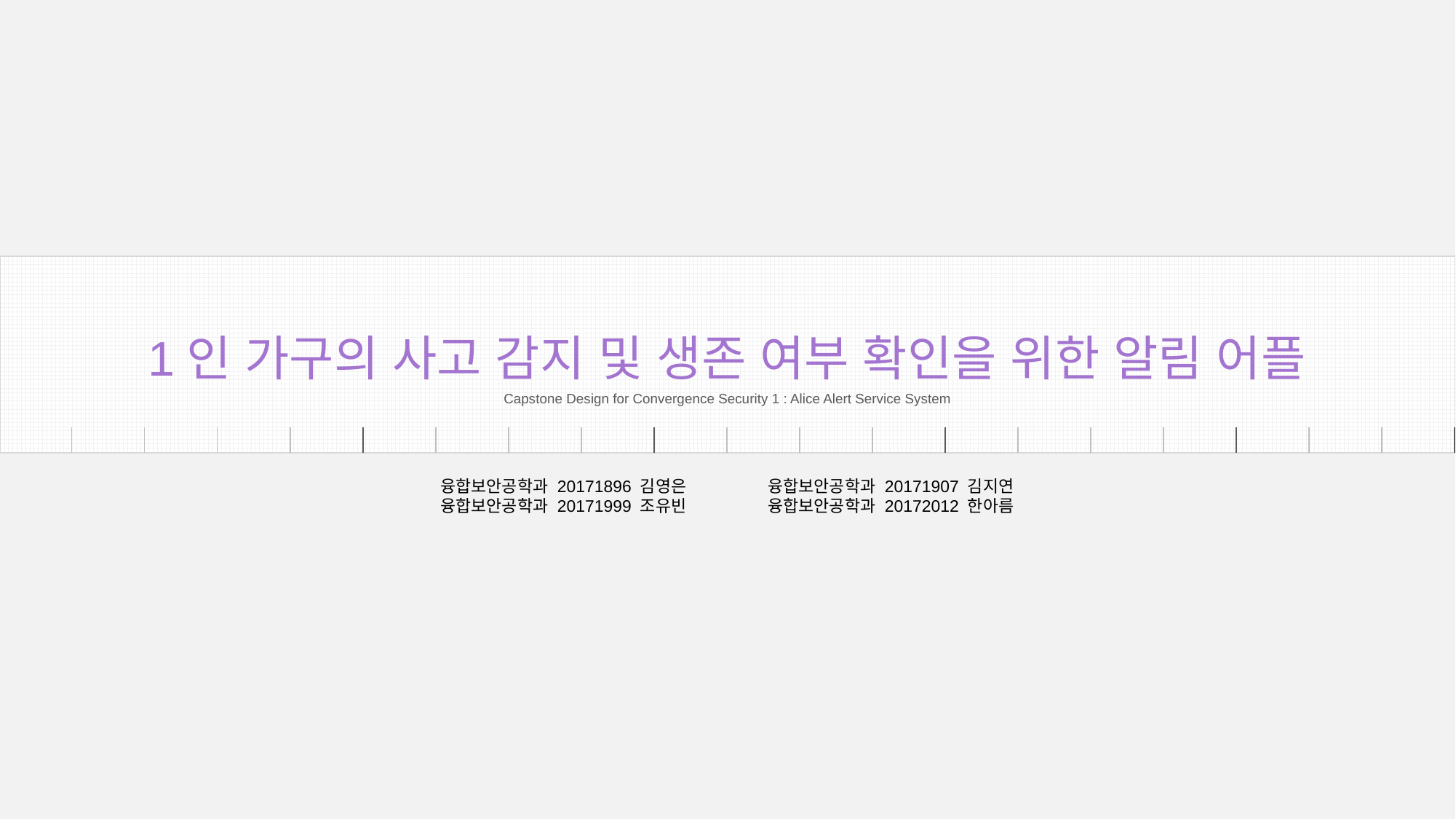

1인 가구의 사고 감지 및 생존 여부 확인을 위한 알림 어플

Capstone Design for Convergence Security 1 : Alice Alert Service System
|  |  |  |  |  |  |  |  |  |  |  |  |  |  |  |  |  |  |  |  |
| --- | --- | --- | --- | --- | --- | --- | --- | --- | --- | --- | --- | --- | --- | --- | --- | --- | --- | --- | --- |
융합보안공학과 20171896 김영은	융합보안공학과 20171907 김지연
융합보안공학과 20171999 조유빈	융합보안공학과 20172012 한아름